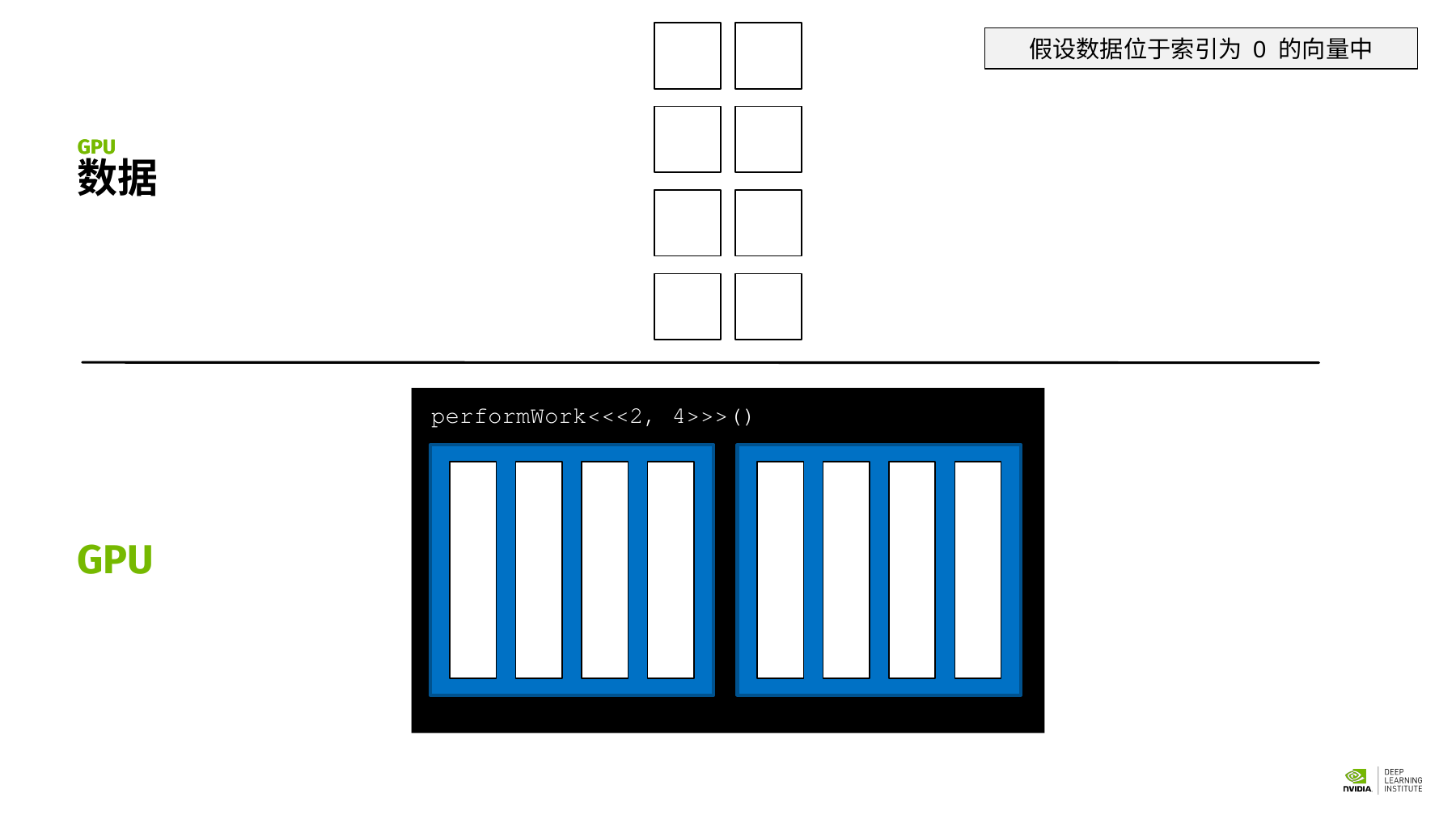

假设数据位于索引为 0 的向量中
GPU
GPU
数据

performWork<<<2, 4>>>()

GPU